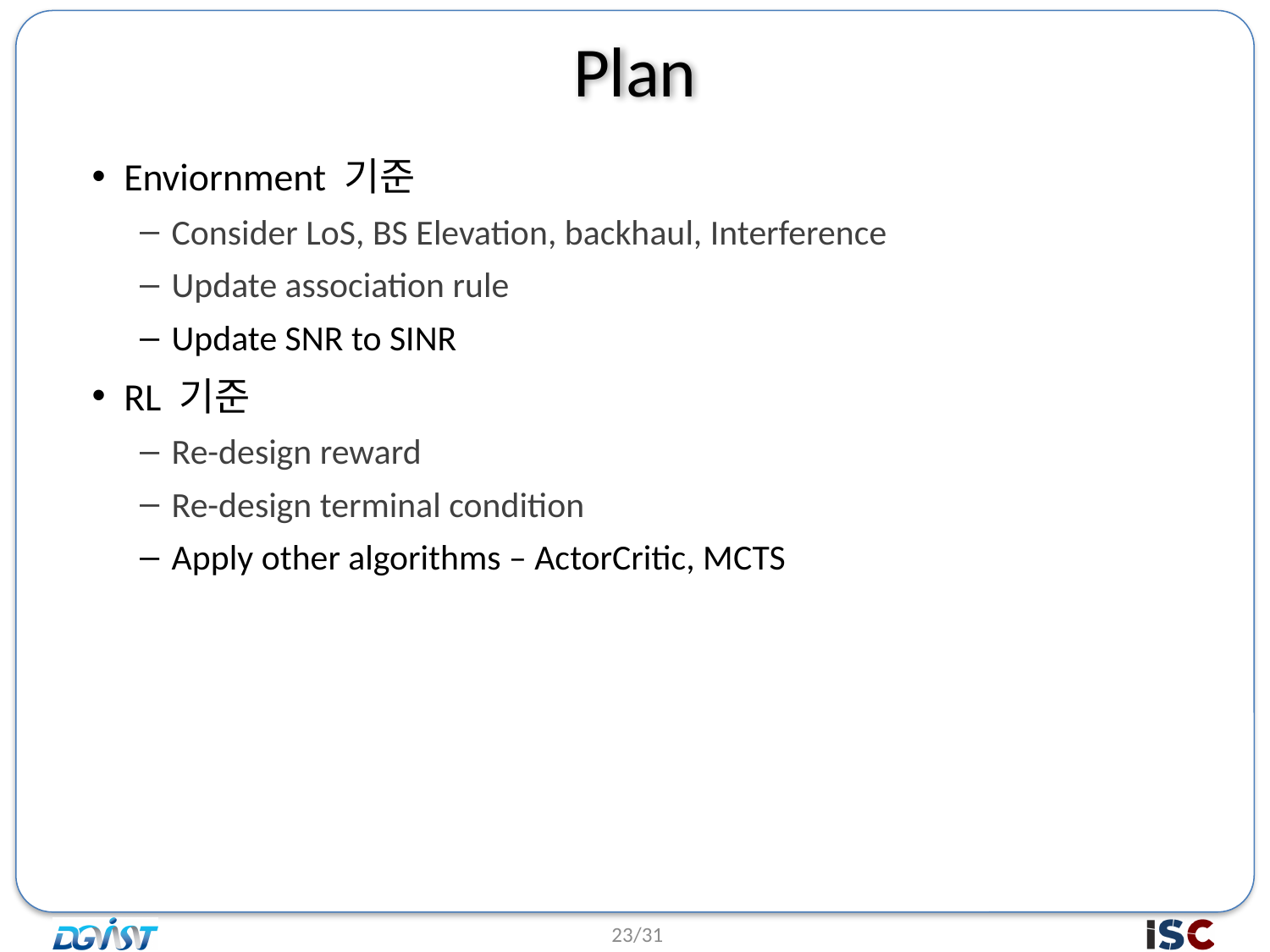

# Plan
Enviornment 기준
Consider LoS, BS Elevation, backhaul, Interference
Update association rule
Update SNR to SINR
RL 기준
Re-design reward
Re-design terminal condition
Apply other algorithms – ActorCritic, MCTS